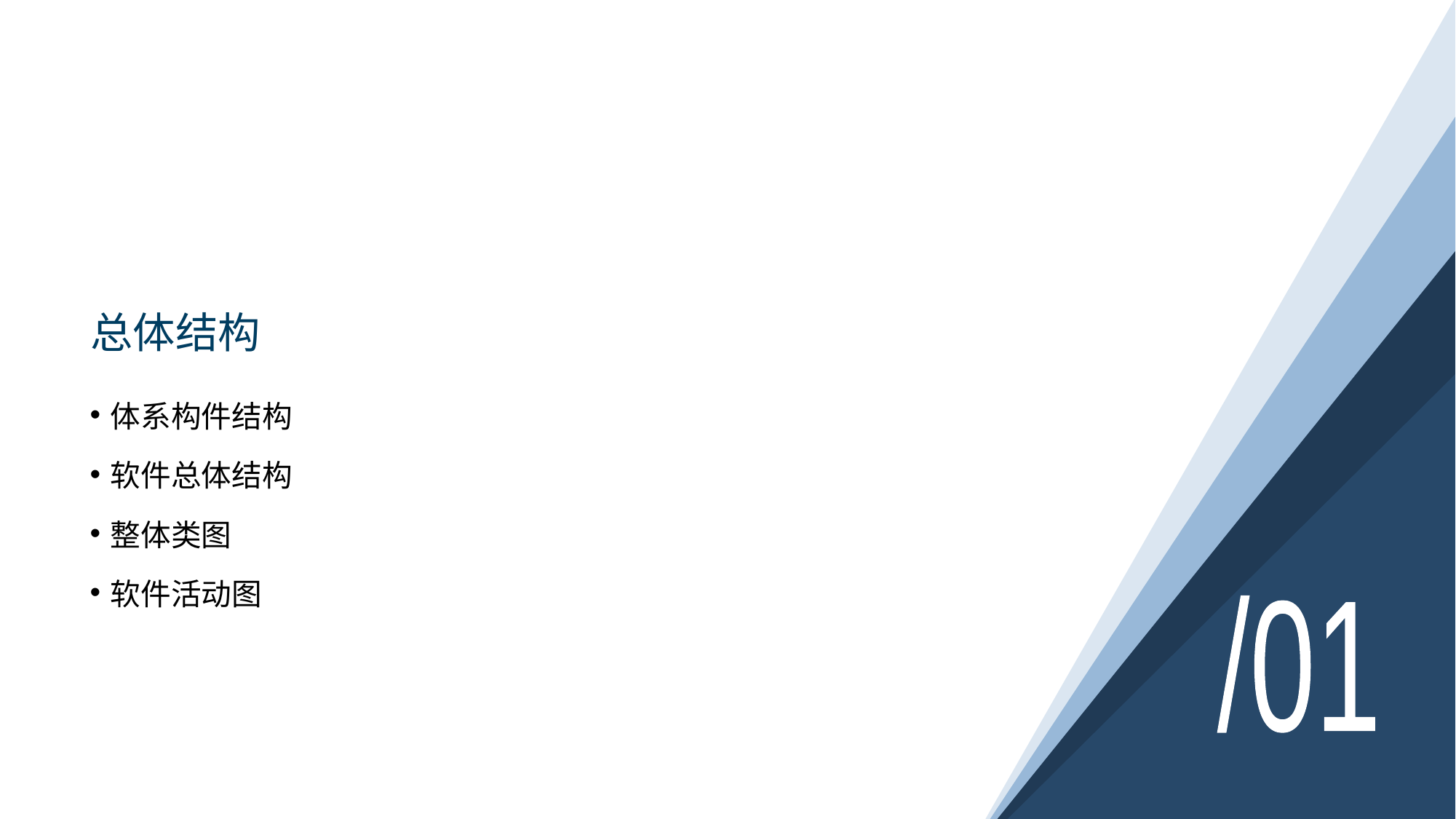

# 总体结构
体系构件结构
软件总体结构
整体类图
软件活动图

/01